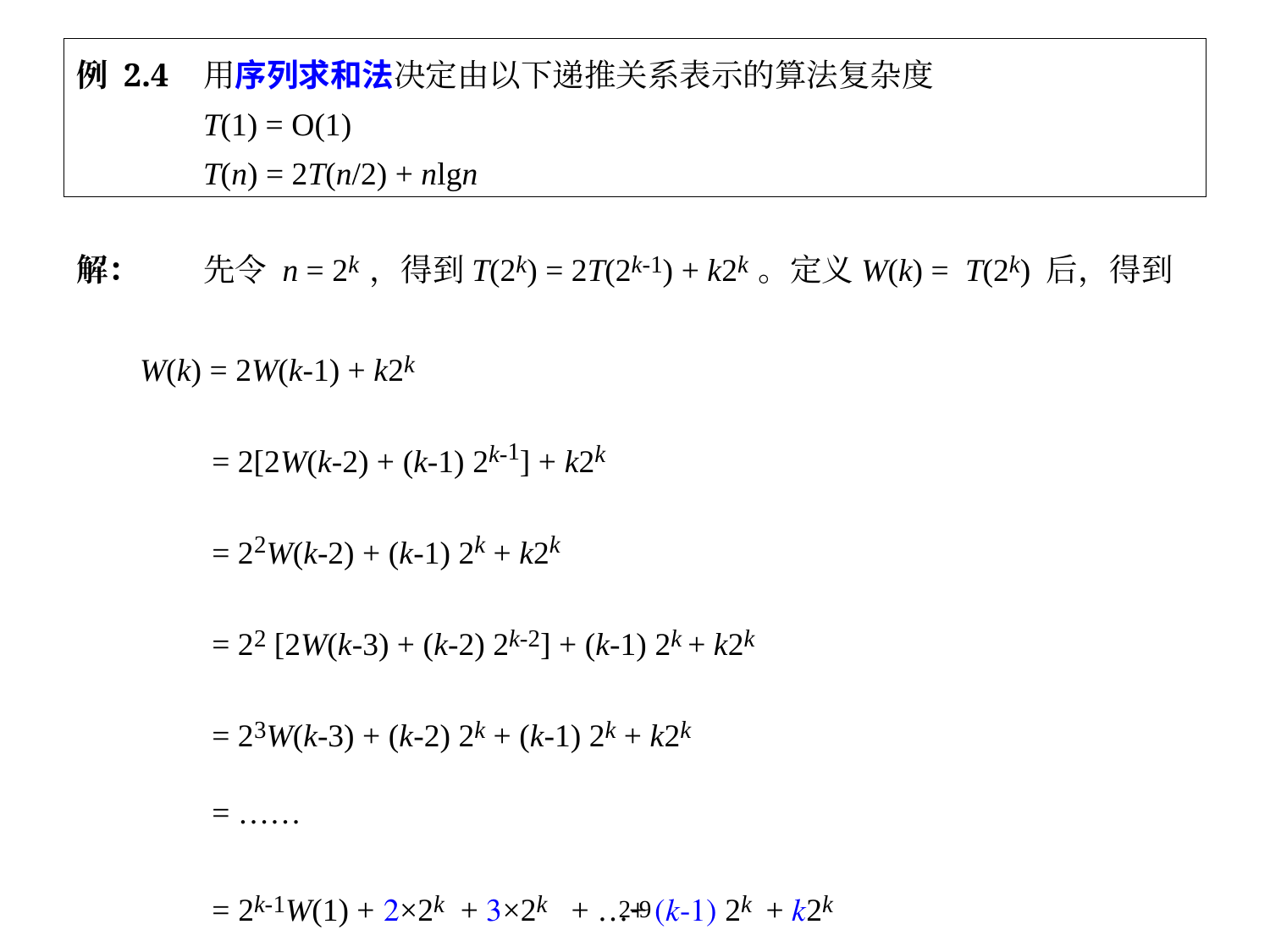

# 例 2.4 	用序列求和法决定由以下递推关系表示的算法复杂度 T(1) = O(1) T(n) = 2T(n/2) + nlgn
解：	先令 n = 2k，得到T(2k) = 2T(2k-1) + k2k。定义W(k) =  T(2k) 后，得到
W(k) = 2W(k-1) + k2k
         = 2[2W(k-2) + (k-1) 2k-1] + k2k
         = 22W(k-2) + (k-1) 2k + k2k
         = 22 [2W(k-3) + (k-2) 2k-2] + (k-1) 2k + k2k
         = 23W(k-3) + (k-2) 2k + (k-1) 2k + k2k
         = ……
         = 2k-1W(1) + 2×2k  + 3×2k   + …+ (k-1) 2k  + k2k
         = 2k-1W(1) + 2k [k(k+1)/2 -1] = Θ(k22k)
         = Θ(nlg2n)。
2-9